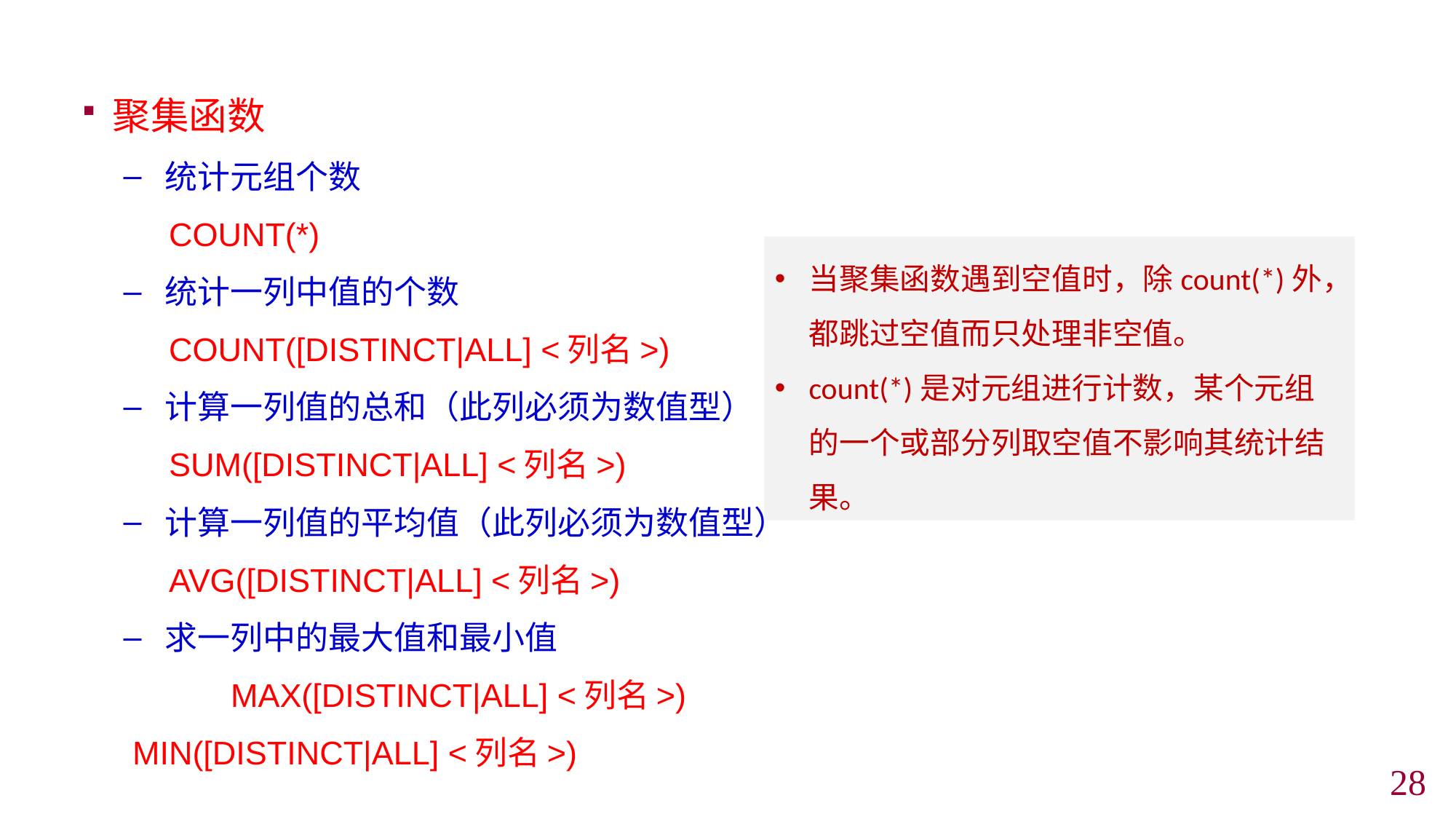

聚集函数
统计元组个数
     COUNT(*)
统计一列中值的个数
     COUNT([DISTINCT|ALL] <列名>)
计算一列值的总和（此列必须为数值型）
     SUM([DISTINCT|ALL] <列名>)
计算一列值的平均值（此列必须为数值型）
     AVG([DISTINCT|ALL] <列名>)
求一列中的最大值和最小值
 	 MAX([DISTINCT|ALL] <列名>)
	 MIN([DISTINCT|ALL] <列名>)
当聚集函数遇到空值时，除count(*)外，都跳过空值而只处理非空值。
count(*)是对元组进行计数，某个元组的一个或部分列取空值不影响其统计结果。
28